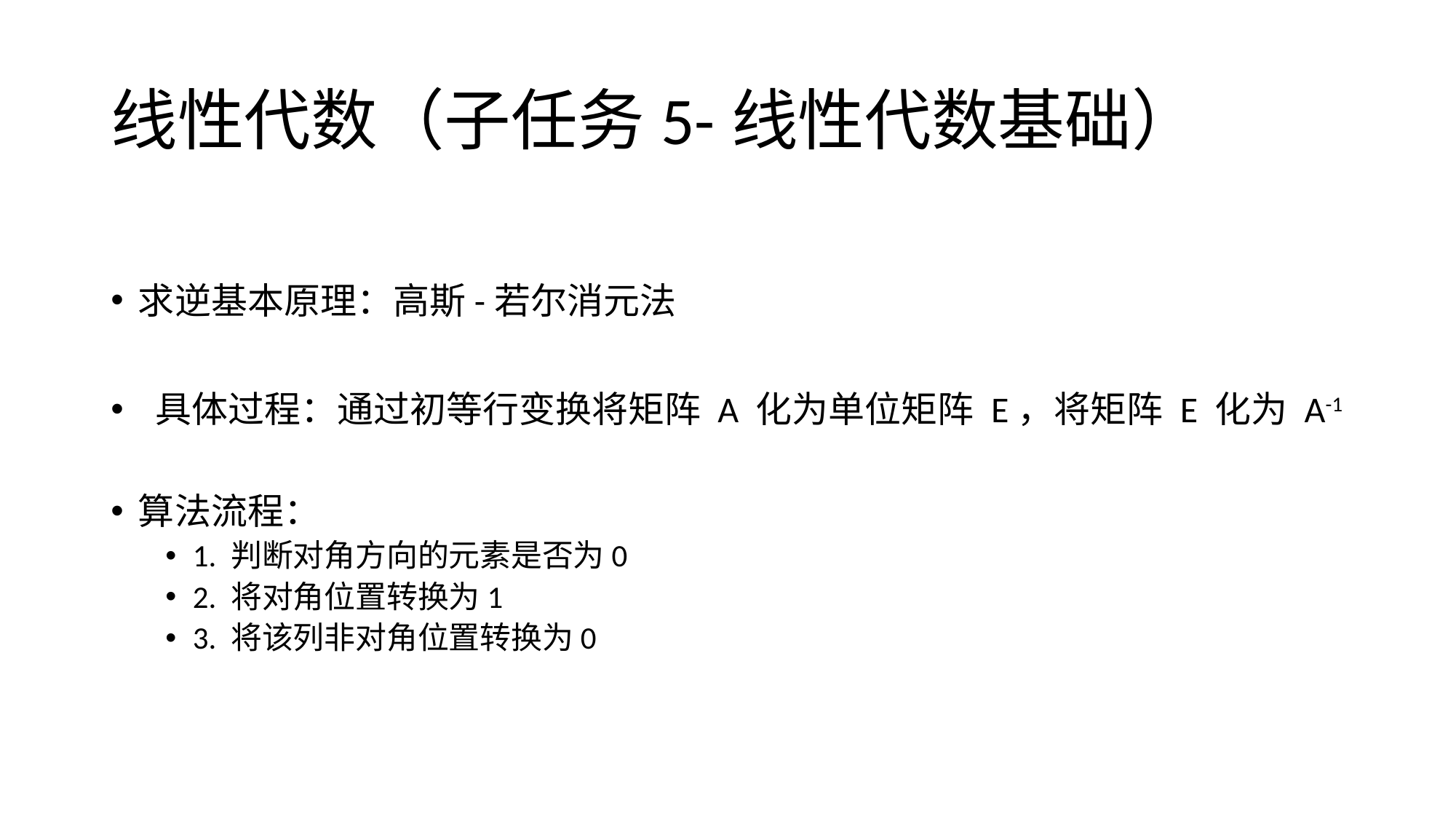

# 线性代数（子任务5-线性代数基础）

求逆基本原理：高斯-若尔消元法

 具体过程：通过初等行变换将矩阵 A 化为单位矩阵 E，将矩阵 E 化为 A-1

算法流程：
1. 判断对角方向的元素是否为0
2. 将对角位置转换为1
3. 将该列非对角位置转换为0